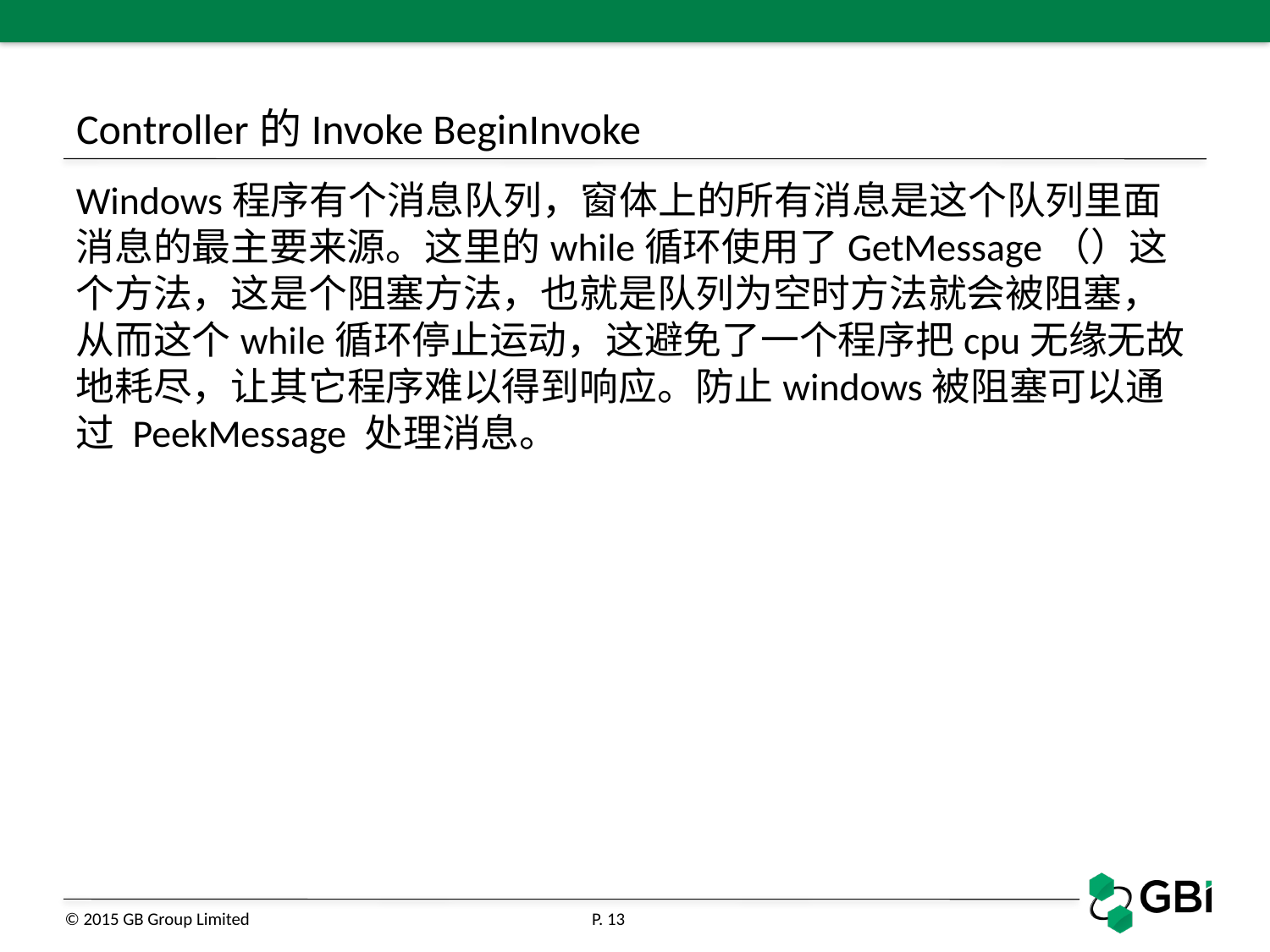

# Controller的Invoke BeginInvoke
Windows程序有个消息队列，窗体上的所有消息是这个队列里面消息的最主要来源。这里的while循环使用了GetMessage（）这个方法，这是个阻塞方法，也就是队列为空时方法就会被阻塞，从而这个while循环停止运动，这避免了一个程序把cpu无缘无故地耗尽，让其它程序难以得到响应。防止windows被阻塞可以通过 PeekMessage 处理消息。